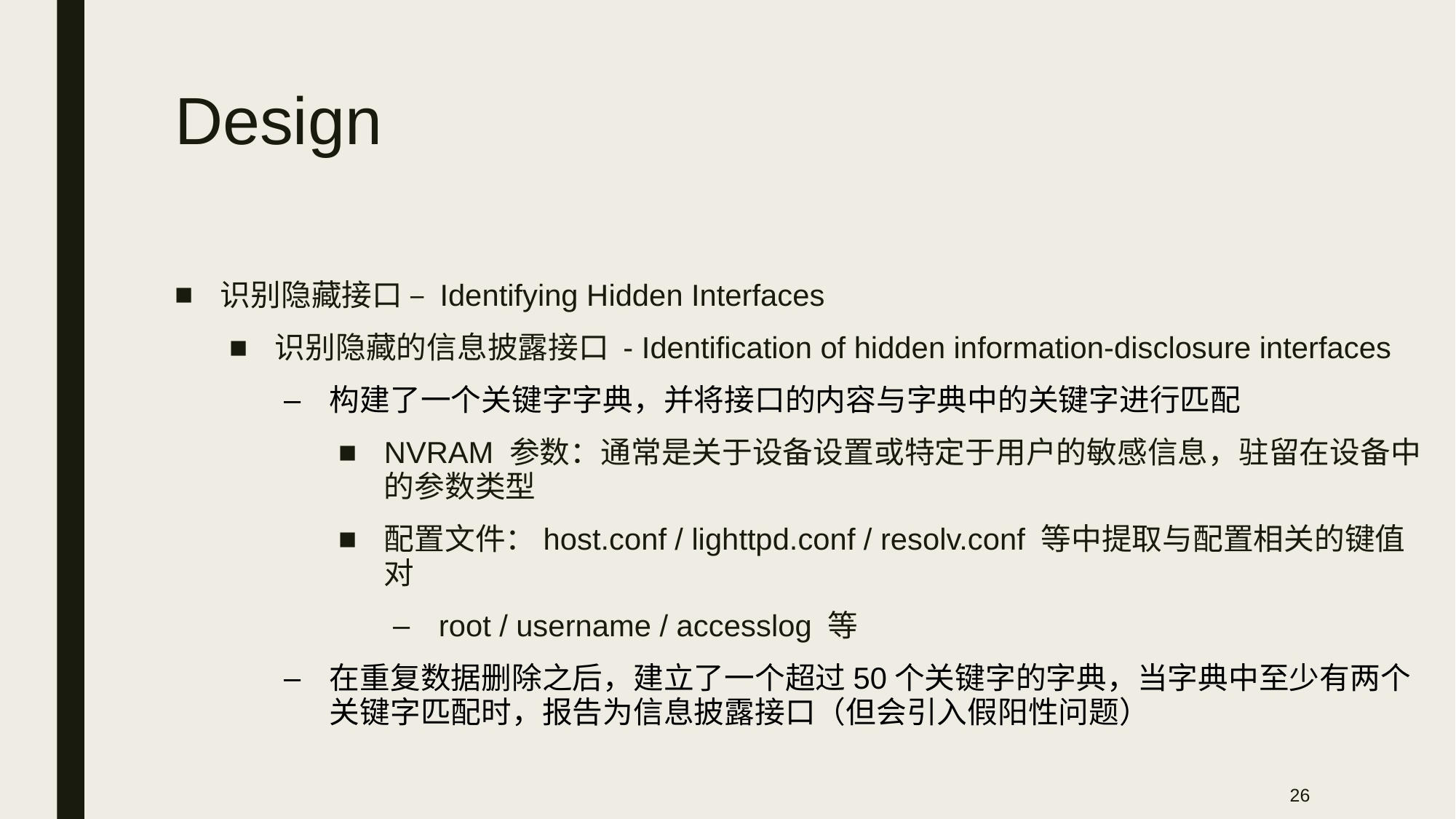

# Design
识别隐藏接口 – Identifying Hidden Interfaces
识别隐藏的信息披露接口 - Identification of hidden information-disclosure interfaces
构建了一个关键字字典，并将接口的内容与字典中的关键字进行匹配
NVRAM 参数：通常是关于设备设置或特定于用户的敏感信息，驻留在设备中的参数类型
配置文件：host.conf / lighttpd.conf / resolv.conf 等中提取与配置相关的键值对
root / username / accesslog 等
在重复数据删除之后，建立了一个超过50个关键字的字典，当字典中至少有两个关键字匹配时，报告为信息披露接口（但会引入假阳性问题）
26